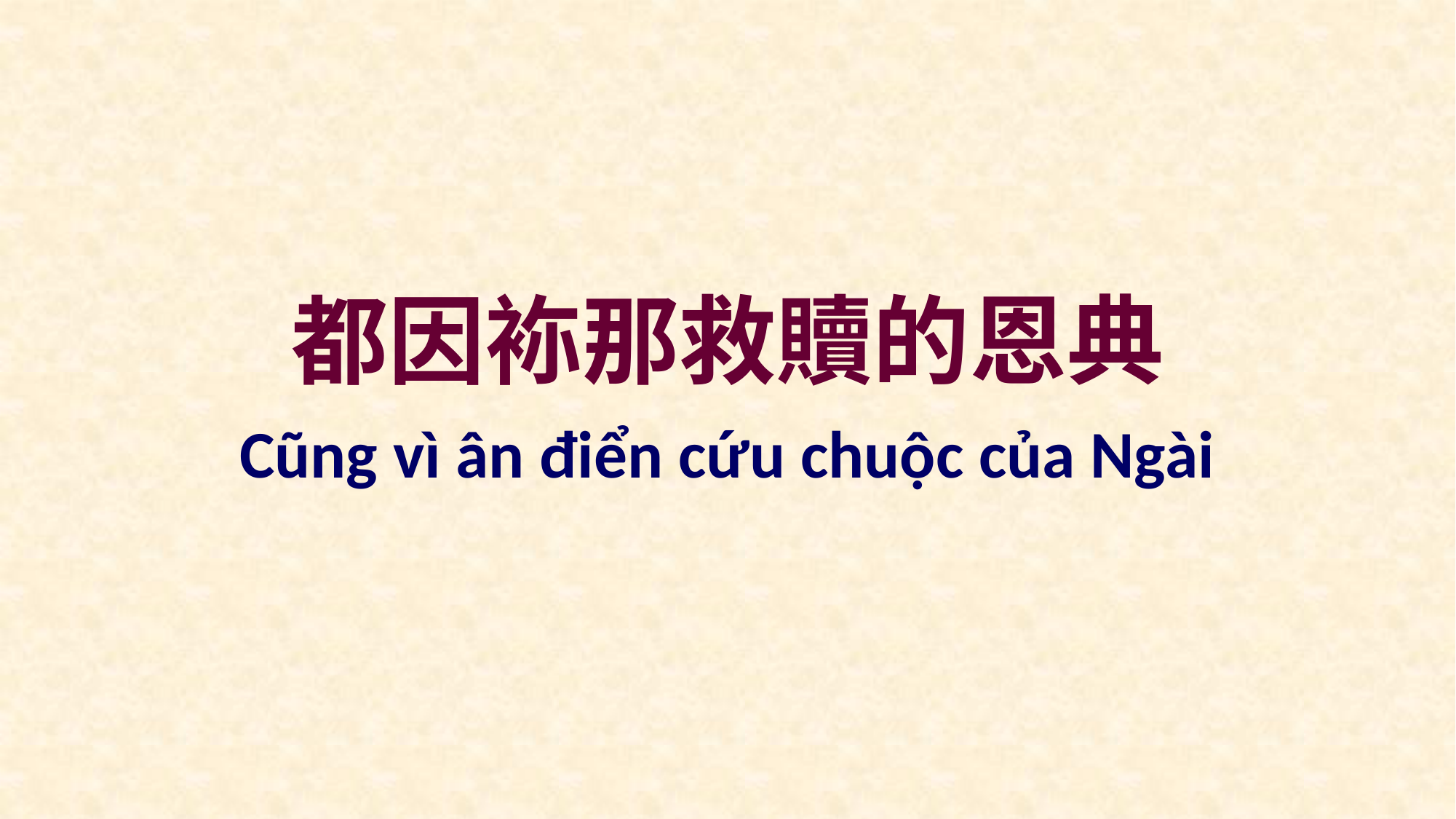

都因袮那救贖的恩典
Cũng vì ân điển cứu chuộc của Ngài